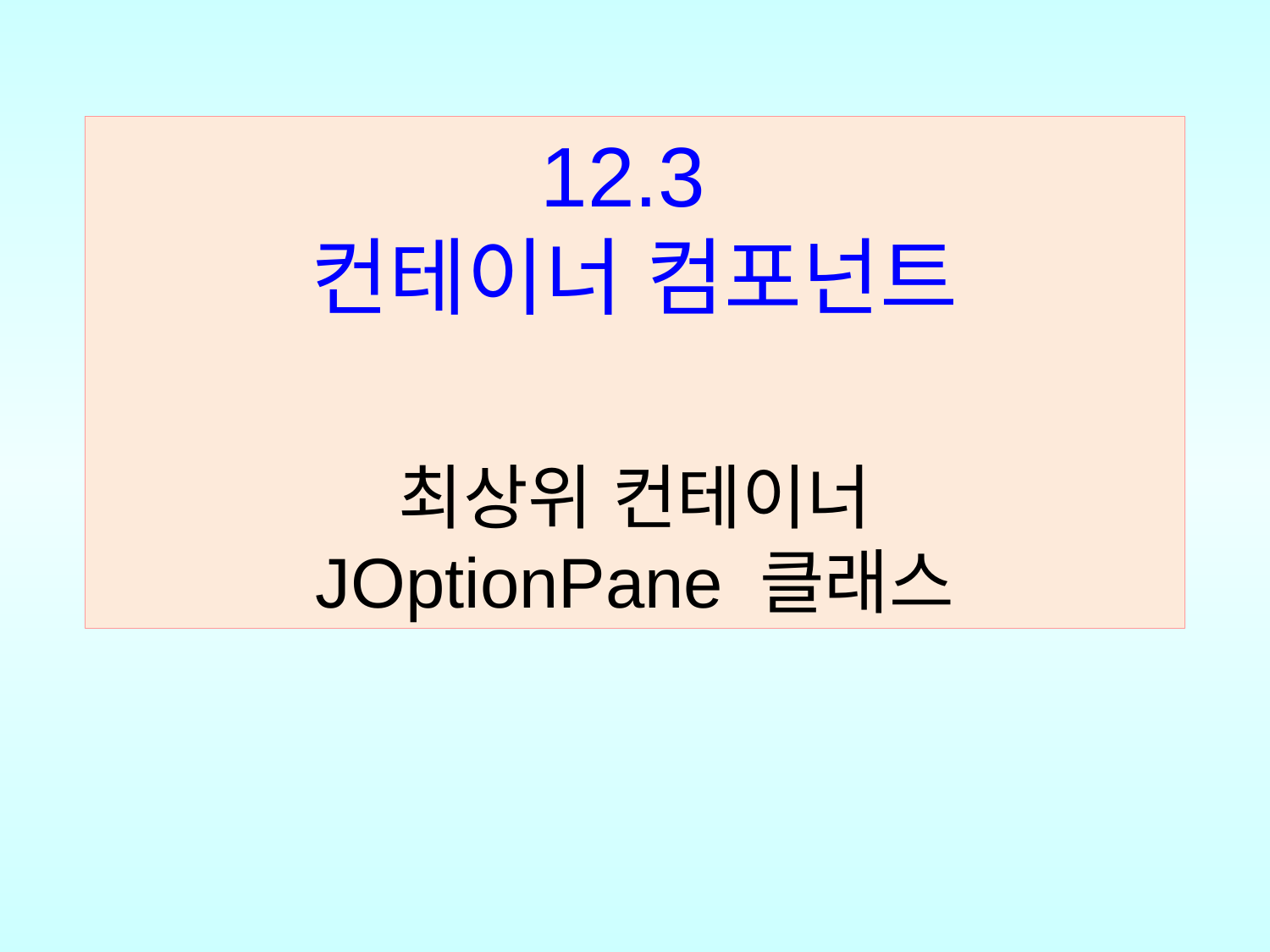

12.3
컨테이너 컴포넌트

최상위 컨테이너
JOptionPane 클래스